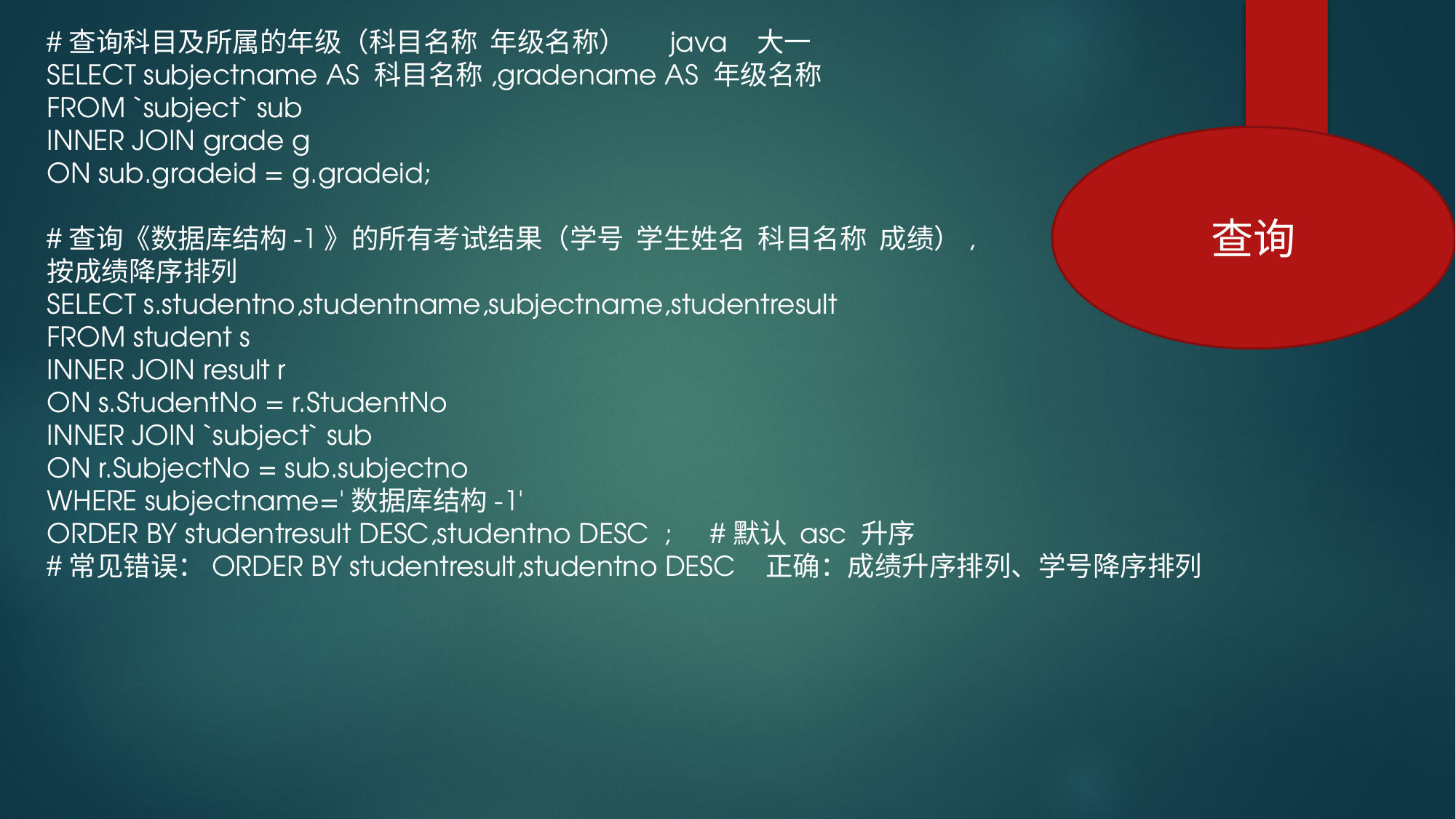

#查询科目及所属的年级（科目名称  年级名称）      java   大一
SELECT subjectname AS 科目名称,gradename AS 年级名称
FROM `subject` sub
INNER JOIN grade g
ON sub.gradeid = g.gradeid;

#查询《数据库结构-1》的所有考试结果（学号  学生姓名  科目名称  成绩）,
按成绩降序排列
SELECT s.studentno,studentname,subjectname,studentresult
FROM student s
INNER JOIN result r
ON s.StudentNo = r.StudentNo
INNER JOIN `subject` sub
ON r.SubjectNo = sub.subjectno
WHERE subjectname='数据库结构-1'
ORDER BY studentresult DESC,studentno DESC  ;     #默认 asc 升序
#常见错误：ORDER BY studentresult,studentno DESC   正确：成绩升序排列、学号降序排列

查询